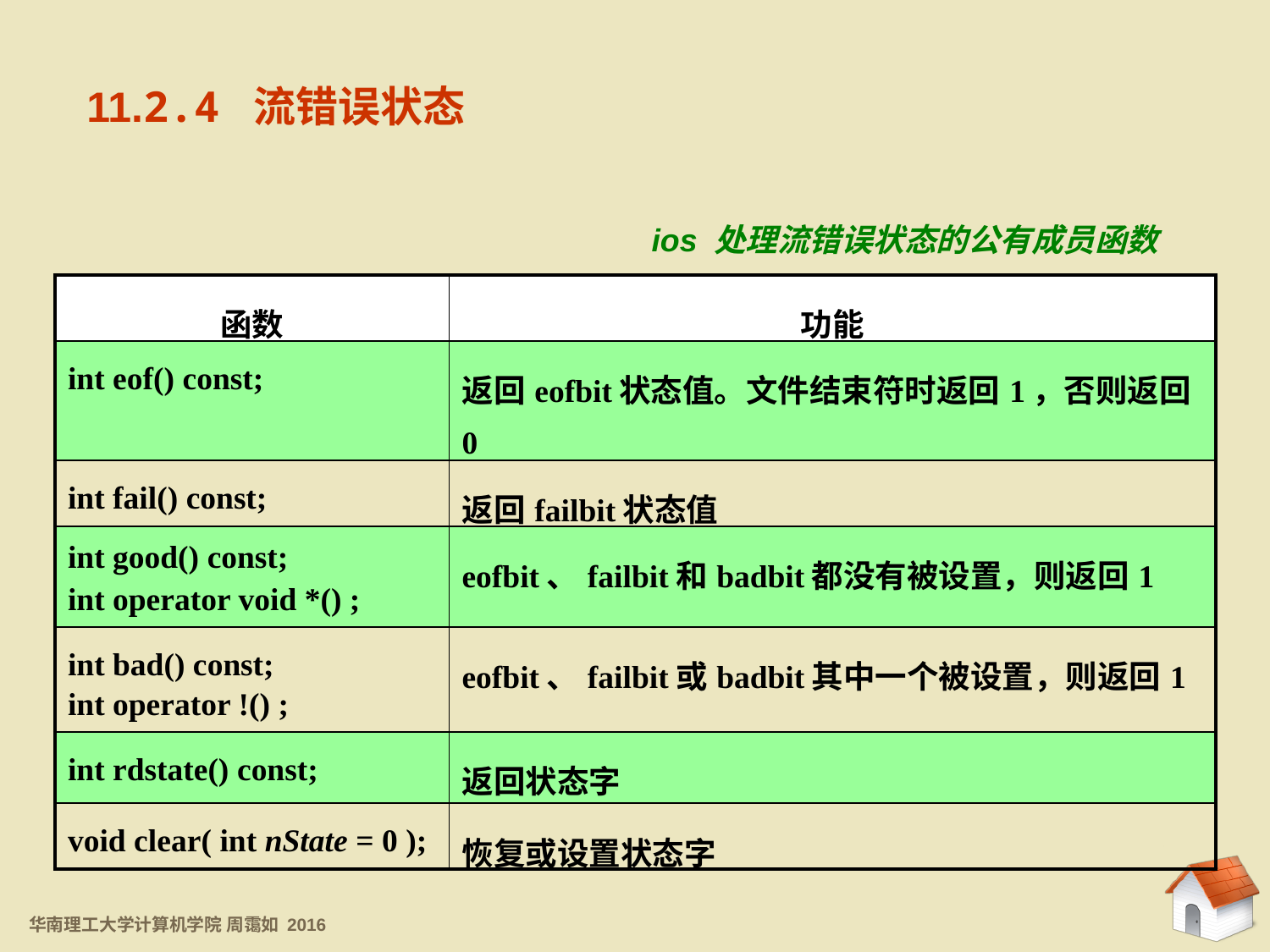

11.2.4  流错误状态
ios 处理流错误状态的公有成员函数
| 函数 | 功能 |
| --- | --- |
| int eof() const; | 返回eofbit状态值。文件结束符时返回1，否则返回0 |
| int fail() const; | 返回failbit状态值 |
| int good() const; int operator void \*() ; | eofbit、failbit和badbit都没有被设置，则返回1 |
| int bad() const; int operator !() ; | eofbit、failbit或badbit其中一个被设置，则返回1 |
| int rdstate() const; | 返回状态字 |
| void clear( int nState = 0 ); | 恢复或设置状态字 |